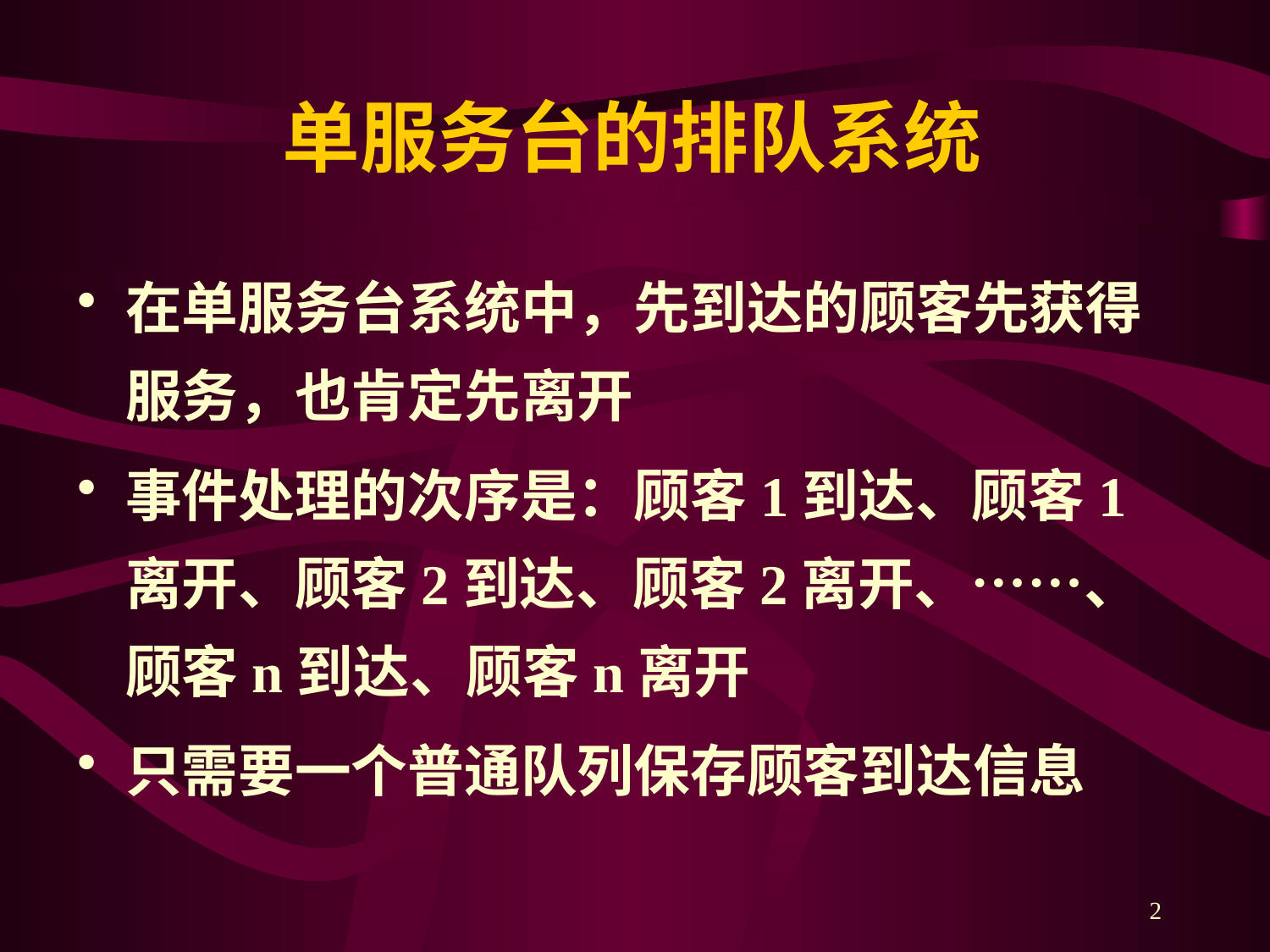

# 单服务台的排队系统
在单服务台系统中，先到达的顾客先获得服务，也肯定先离开
事件处理的次序是：顾客1到达、顾客1离开、顾客2到达、顾客2离开、……、顾客n到达、顾客n离开
只需要一个普通队列保存顾客到达信息
2